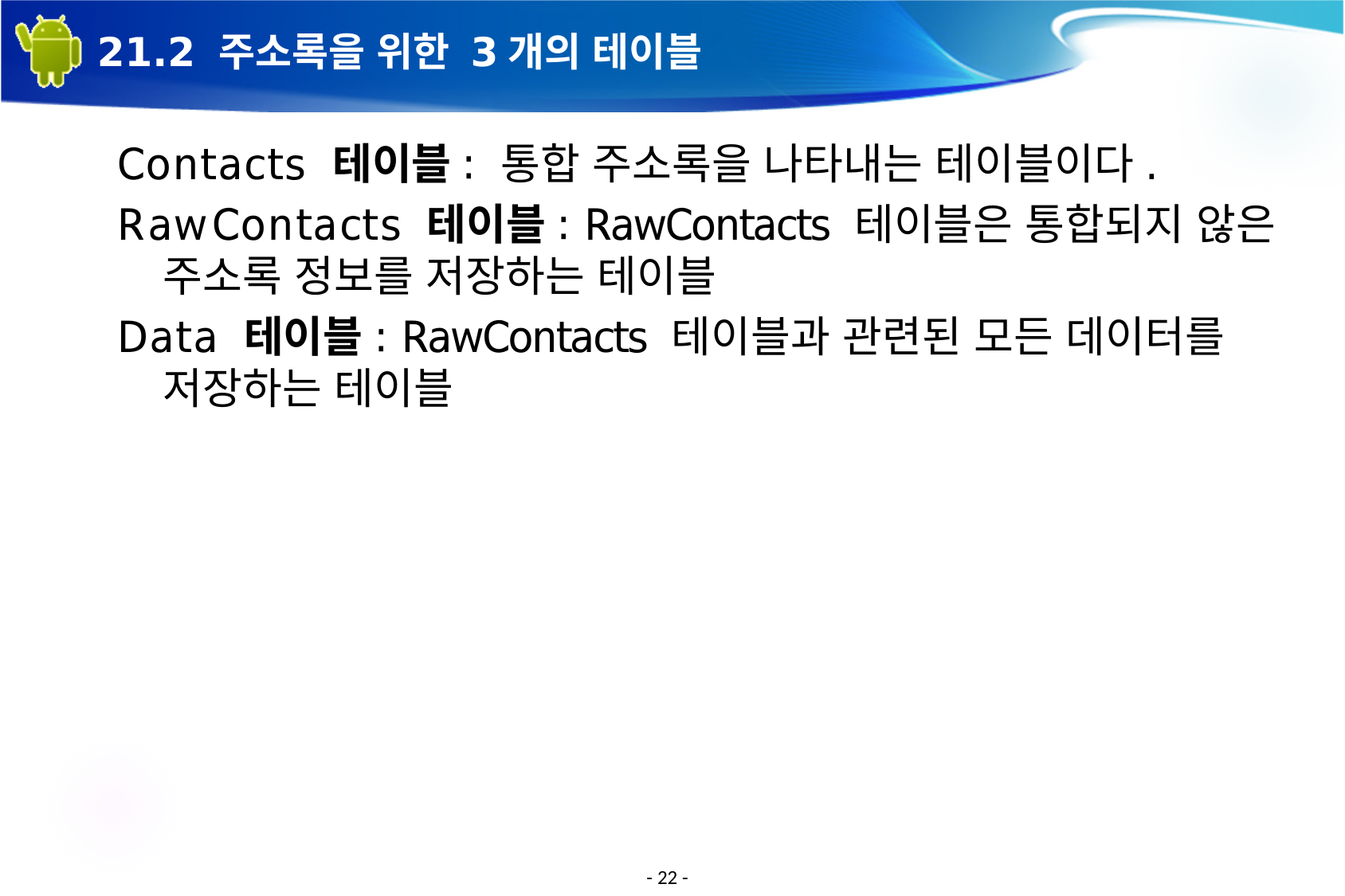

# 21.2 주소록을 위한 3개의 테이블
Contacts 테이블: 통합 주소록을 나타내는 테이블이다.
RawContacts 테이블: RawContacts 테이블은 통합되지 않은 주소록 정보를 저장하는 테이블
Data 테이블: RawContacts 테이블과 관련된 모든 데이터를 저장하는 테이블